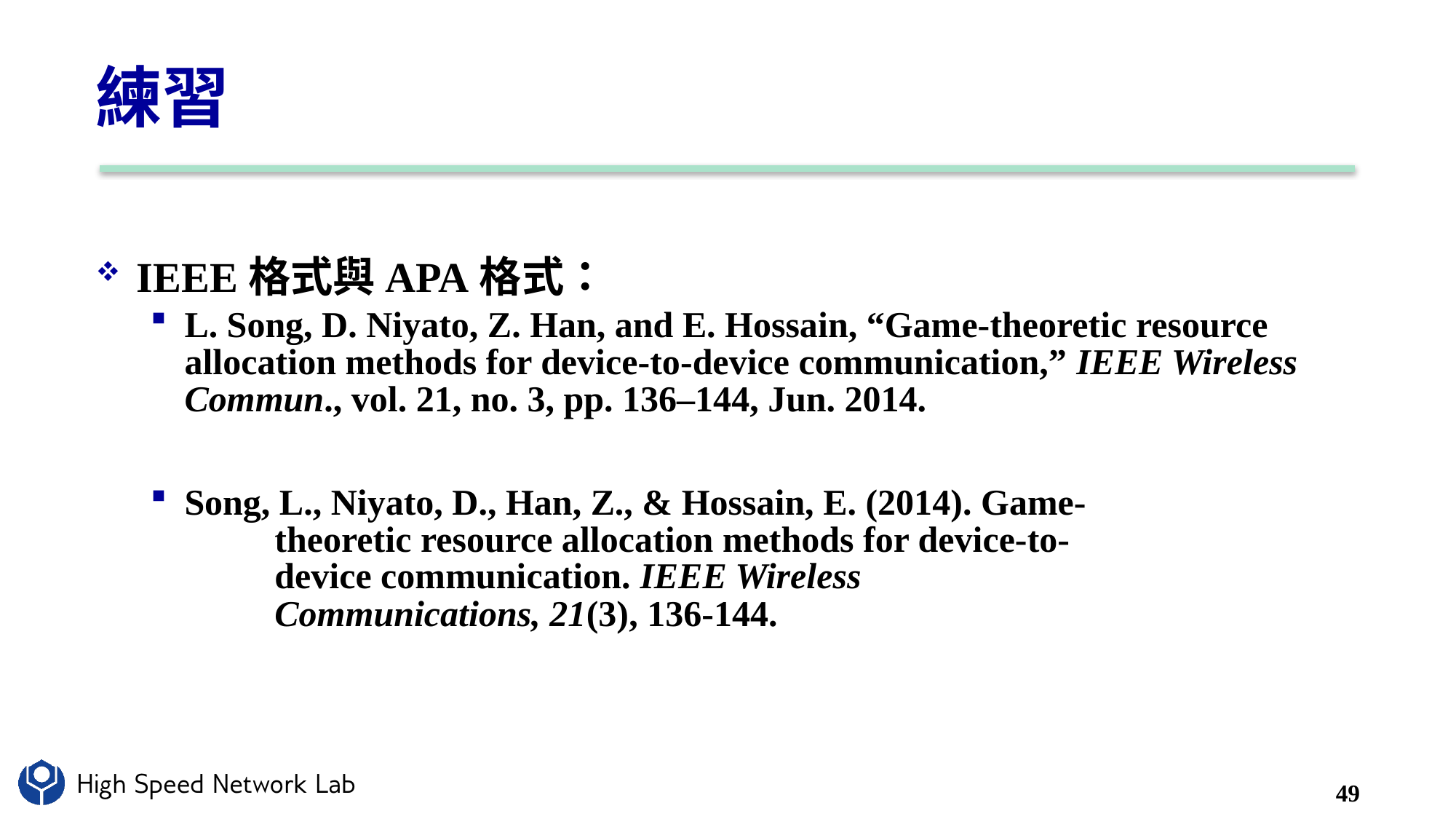

# 練習

IEEE格式與APA格式：
L. Song, D. Niyato, Z. Han, and E. Hossain, “Game-theoretic resource allocation methods for device-to-device communication,” IEEE Wireless Commun., vol. 21, no. 3, pp. 136–144, Jun. 2014.

Song, L., Niyato, D., Han, Z., & Hossain, E. (2014). Game-
    　theoretic resource allocation methods for device-to-
    　device communication. IEEE Wireless
    　Communications, 21(3), 136-144.
49